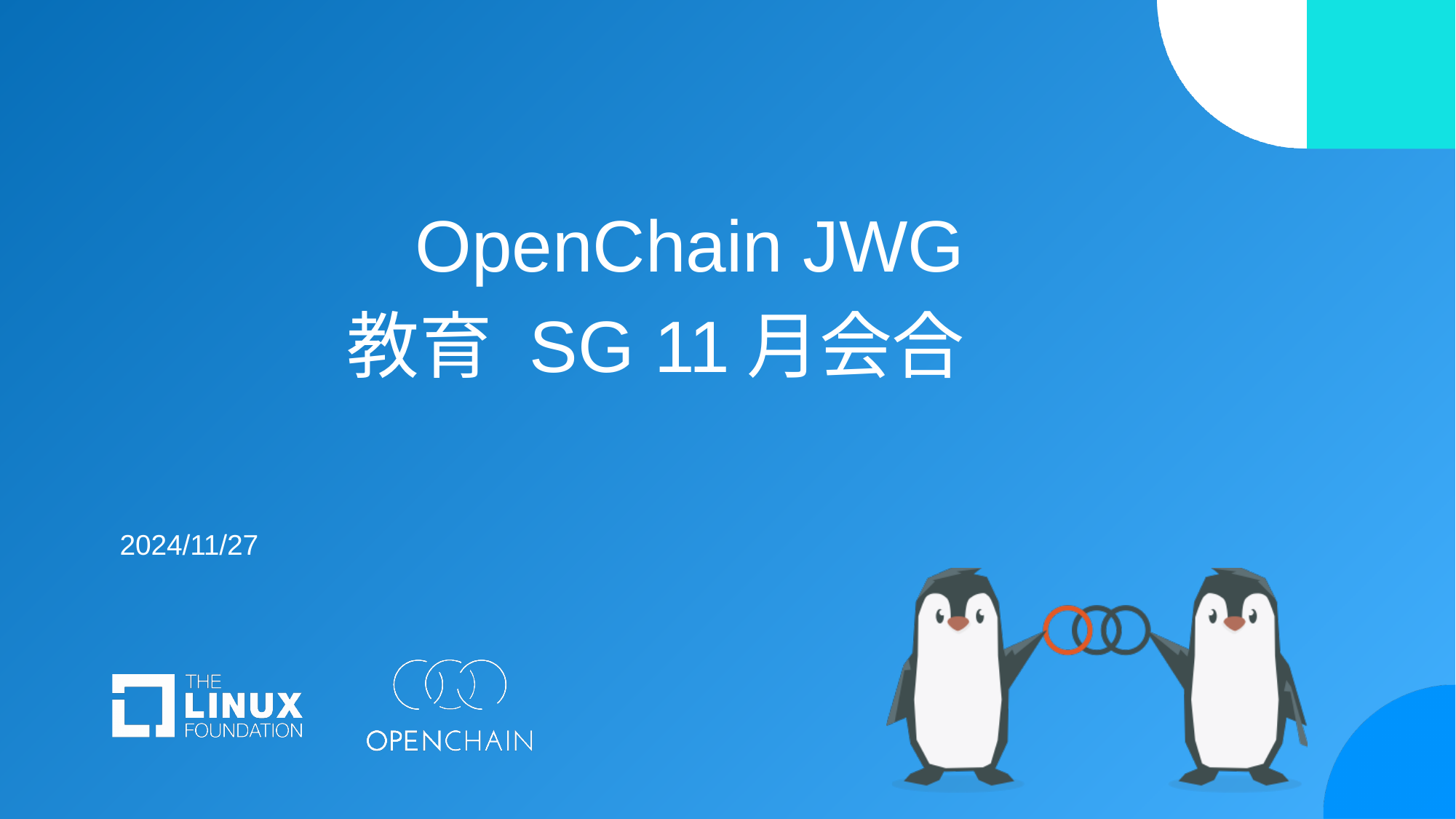

# OpenChain JWG 教育 SG 11月会合
2024/11/27